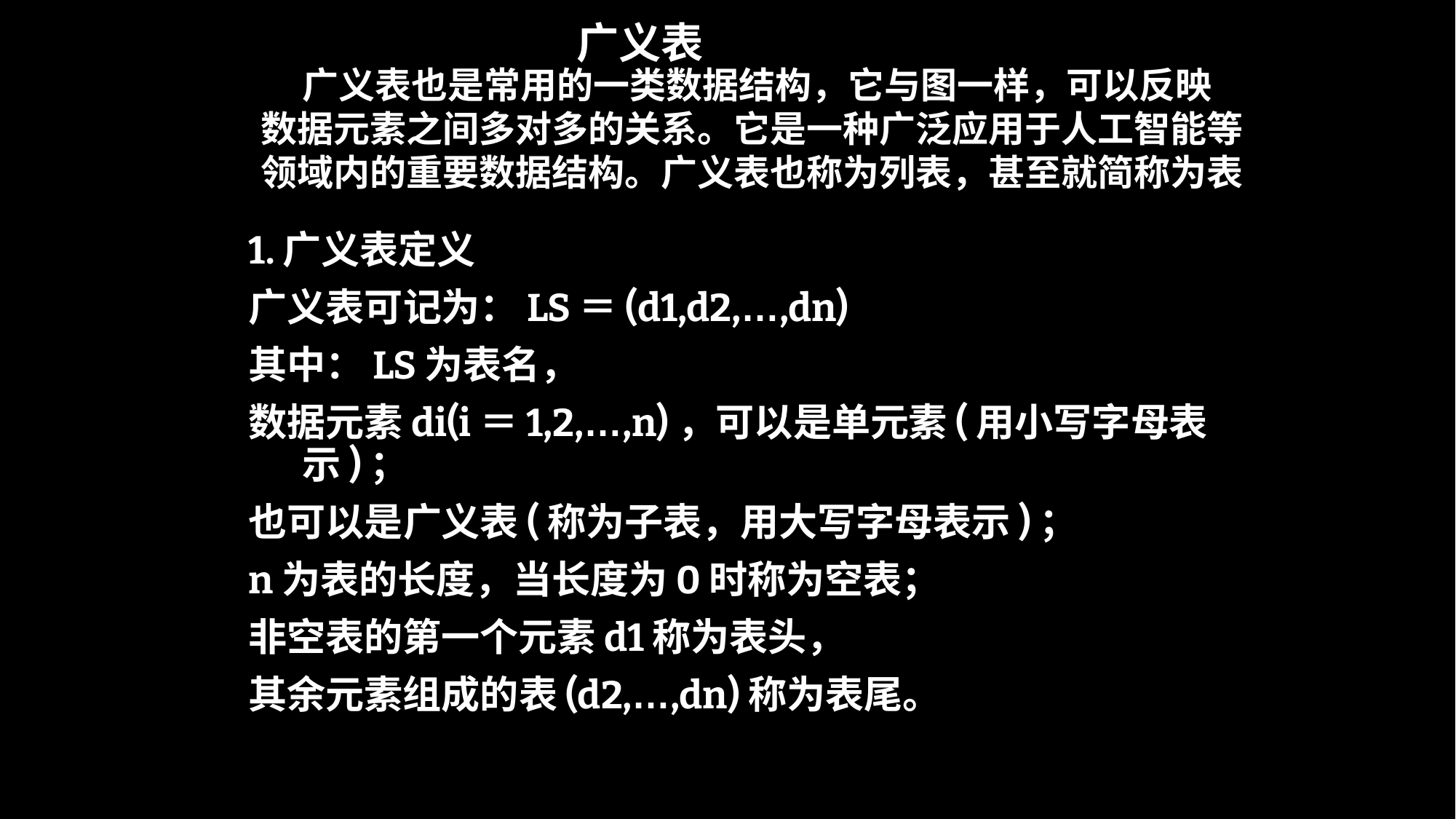

广义表
    广义表也是常用的一类数据结构，它与图一样，可以反映
数据元素之间多对多的关系。它是一种广泛应用于人工智能等
领域内的重要数据结构。广义表也称为列表，甚至就简称为表
1.广义表定义
广义表可记为：LS＝(d1,d2,…,dn)
其中：LS为表名，
数据元素di(i＝1,2,…,n)，可以是单元素(用小写字母表示)；
也可以是广义表(称为子表，用大写字母表示)；
n为表的长度，当长度为0时称为空表；
非空表的第一个元素d1称为表头，
其余元素组成的表(d2,…,dn)称为表尾。